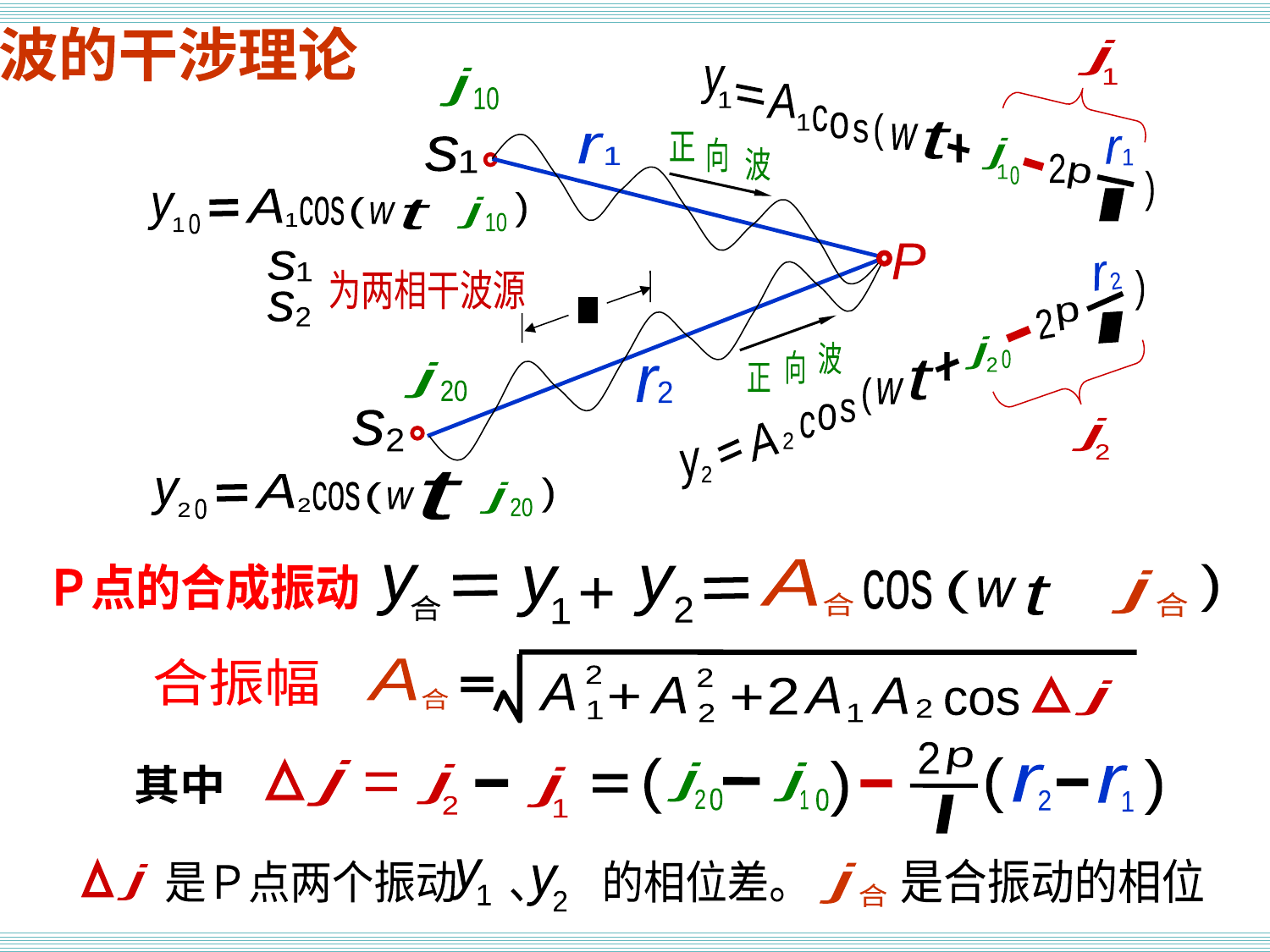

# 数学分析
波的干涉理论

ϕ
1

ϕ
2
y
A

1

c
o
(
1
s
t
ω

r
1
ϕ
1
0
2

π
(

λ
r
2
(

π
2
λ

ϕ
0
2

t
(
ω
s
o
c
A
2

y

2
ϕ
10
A
cos
1
(
ϕ
10
(
t
ω
+
y

0
1
正
向
波

r
1

P

λ

波
向
正
r
2
s
1

s
1
s
2
为两相干波源
s
2

ϕ
20
t
A
cos
2
(
ϕ
20
(
ω
+
y

0
2
A
合
Ｐ点的合成振动
(
y
y
2
y
1
cos
ϕ
(
t

ω
+

+
合
合

A
合
2
A
1
2
A
2
A
A
2

ϕ

+
+
cos
2
1
合振幅
2
π

λ
(
(
(
(
ϕ
0
2
ϕ
0
1
r
2
r
1

ϕ
ϕ
2

ϕ
1
=

其中
是合振动的相位
ϕ
合
y
1
是Ｐ点两个振动 　、　 的相位差。
ϕ

y
2